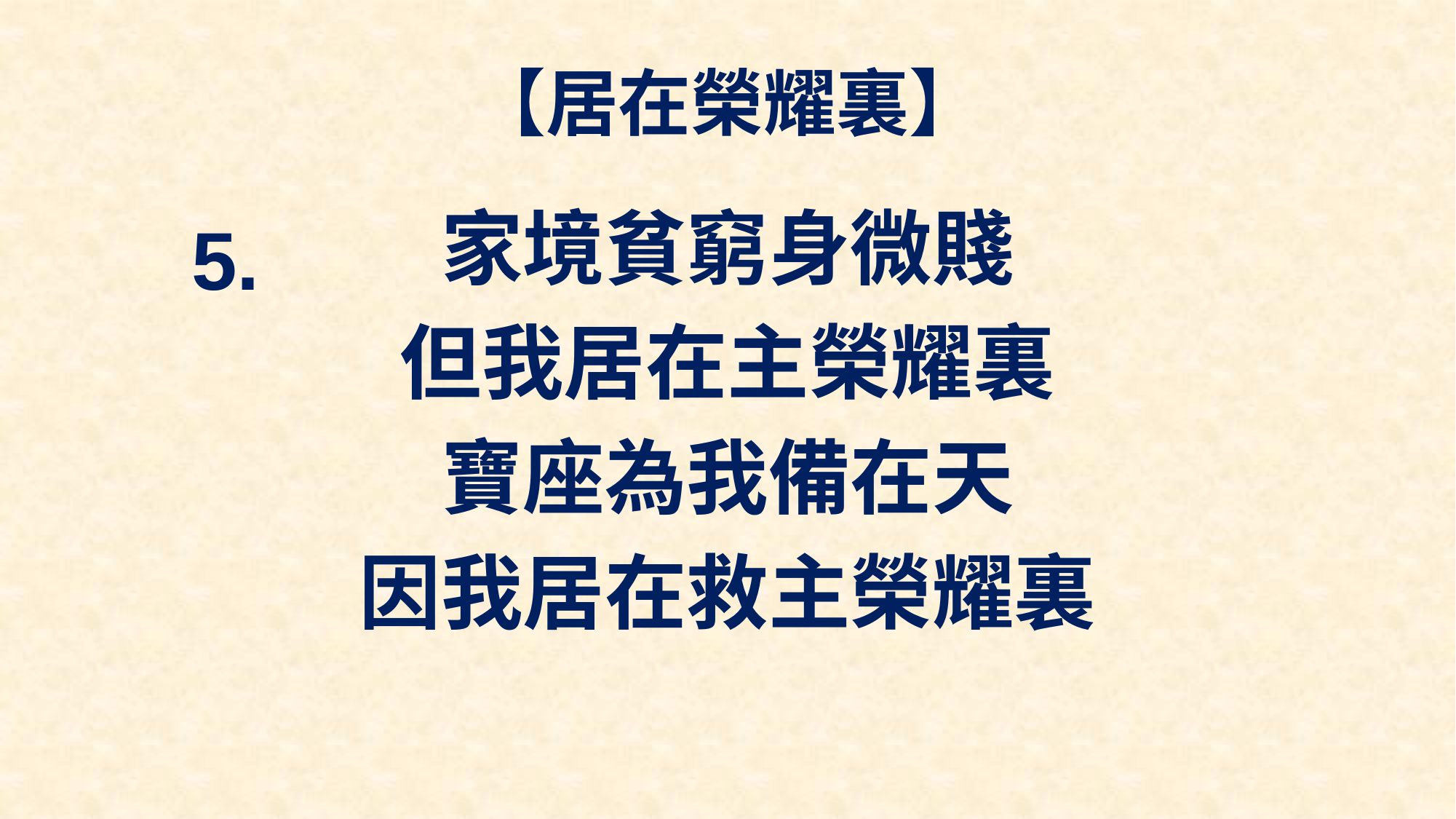

# 【居在榮耀裏】
家境貧窮身微賤
但我居在主榮耀裏
寶座為我備在天
因我居在救主榮耀裏
5.